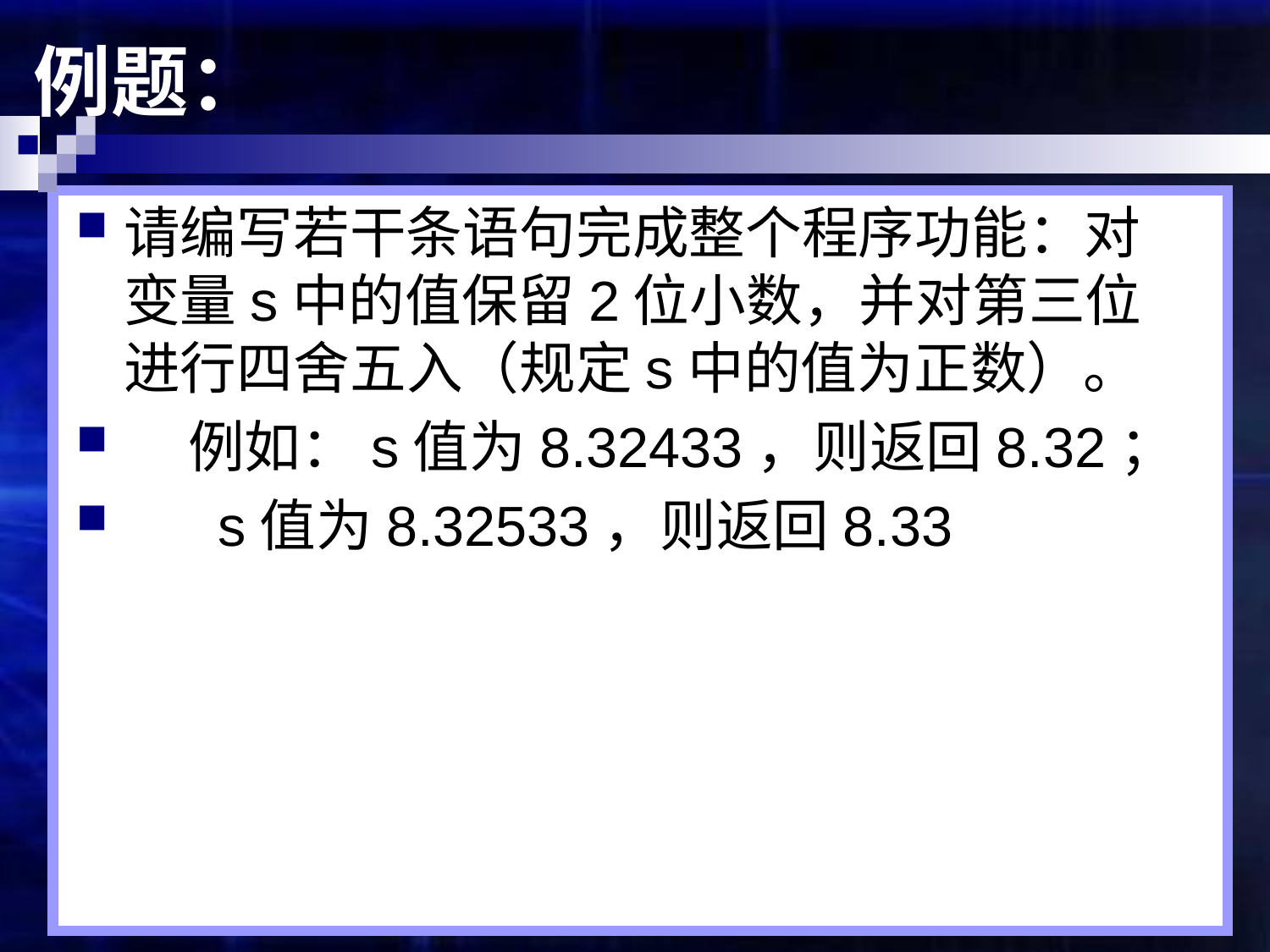

# 例题：
请编写若干条语句完成整个程序功能：对变量s中的值保留2位小数，并对第三位进行四舍五入（规定s中的值为正数）。
    例如：s值为8.32433，则返回8.32；
      s值为8.32533，则返回8.33